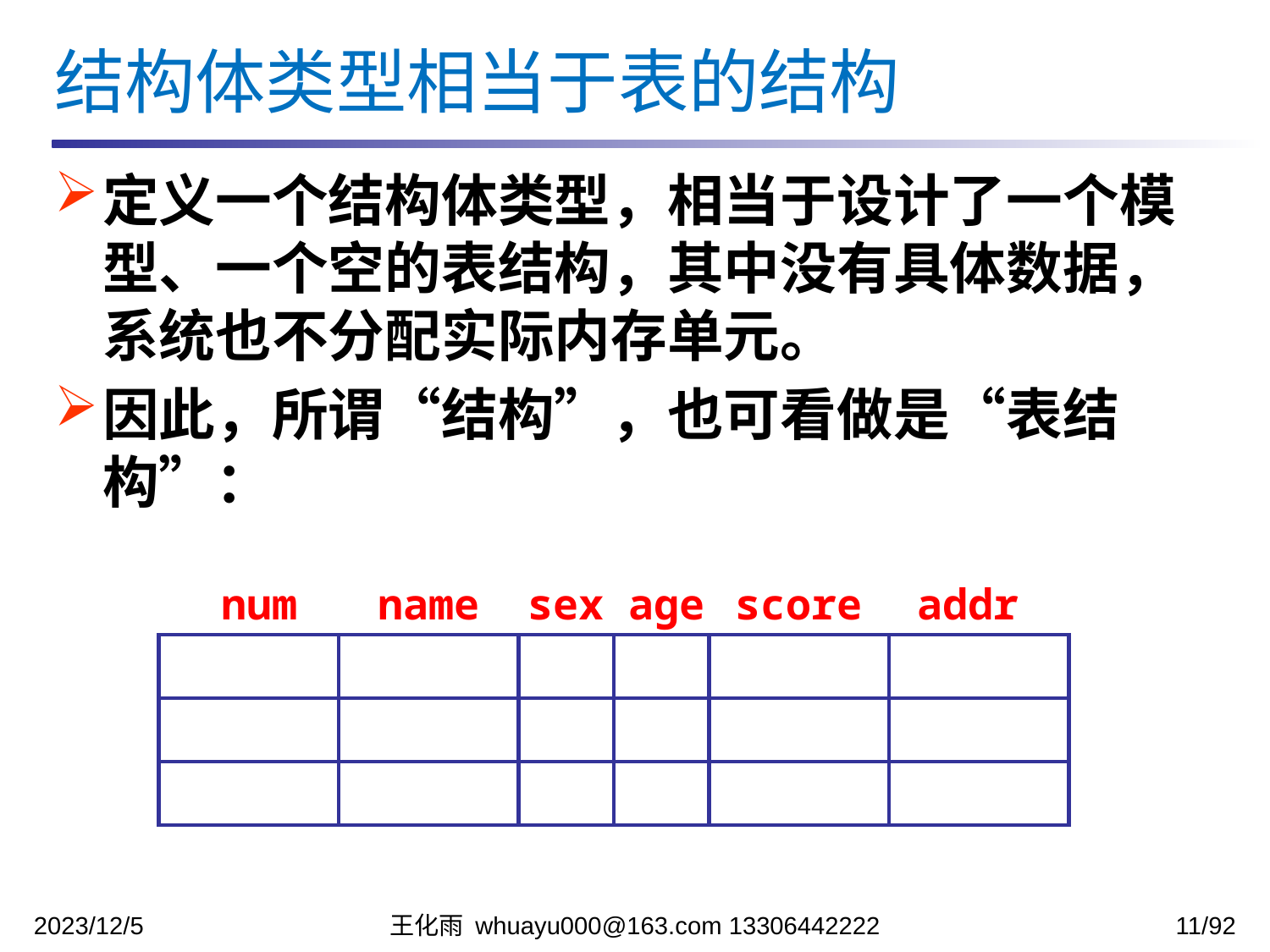

结构体类型相当于表的结构
定义一个结构体类型，相当于设计了一个模型、一个空的表结构，其中没有具体数据，系统也不分配实际内存单元。
因此，所谓“结构”，也可看做是“表结构”：
num
name
sex
age
score
addr

2023/12/5
王化雨 whuayu000@163.com 13306442222
11/92